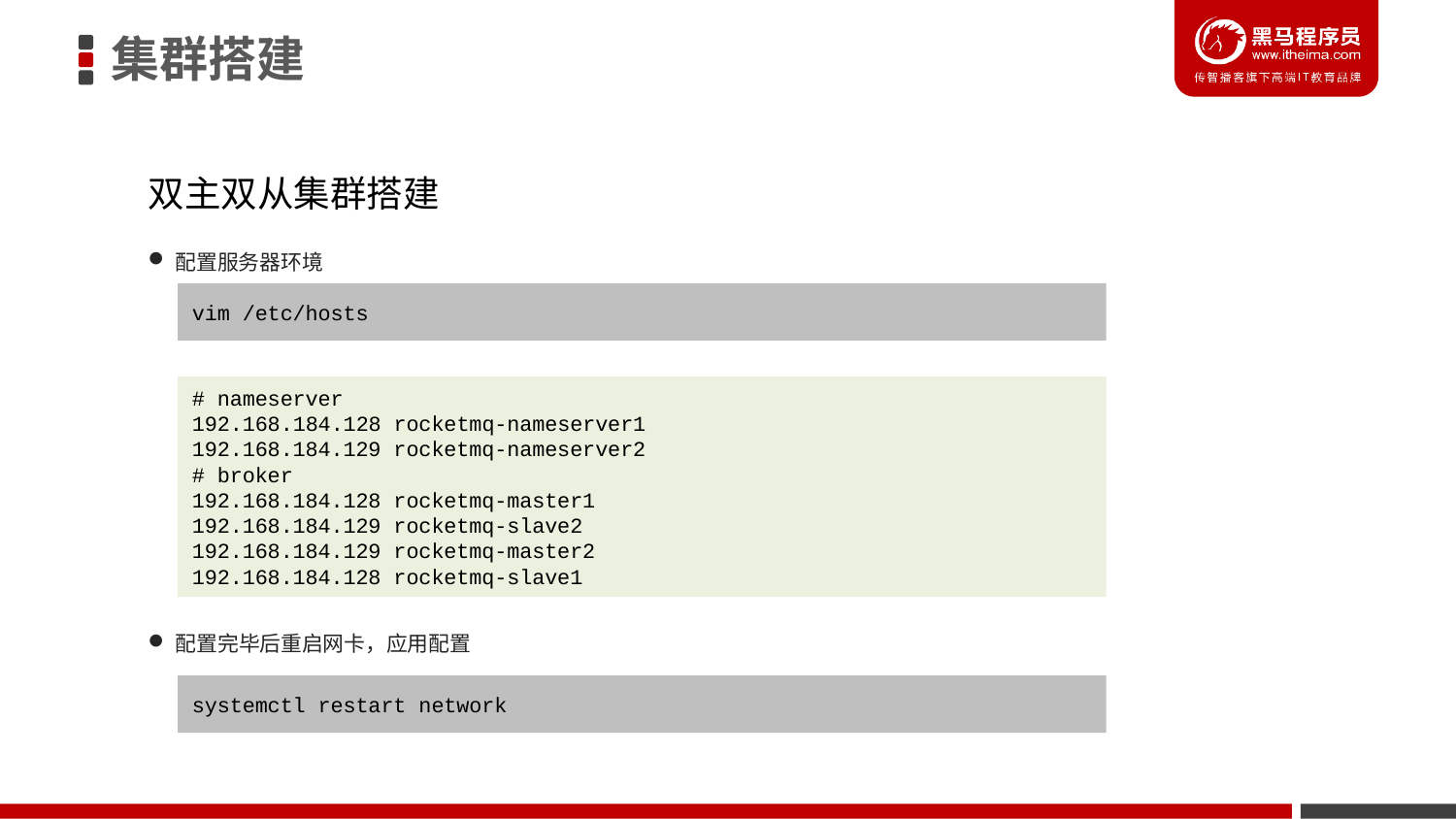

集群搭建
双主双从集群搭建
配置服务器环境

配置完毕后重启网卡，应用配置

vim /etc/hosts
# nameserver
192.168.184.128 rocketmq-nameserver1
192.168.184.129 rocketmq-nameserver2
# broker
192.168.184.128 rocketmq-master1
192.168.184.129 rocketmq-slave2
192.168.184.129 rocketmq-master2
192.168.184.128 rocketmq-slave1
systemctl restart network